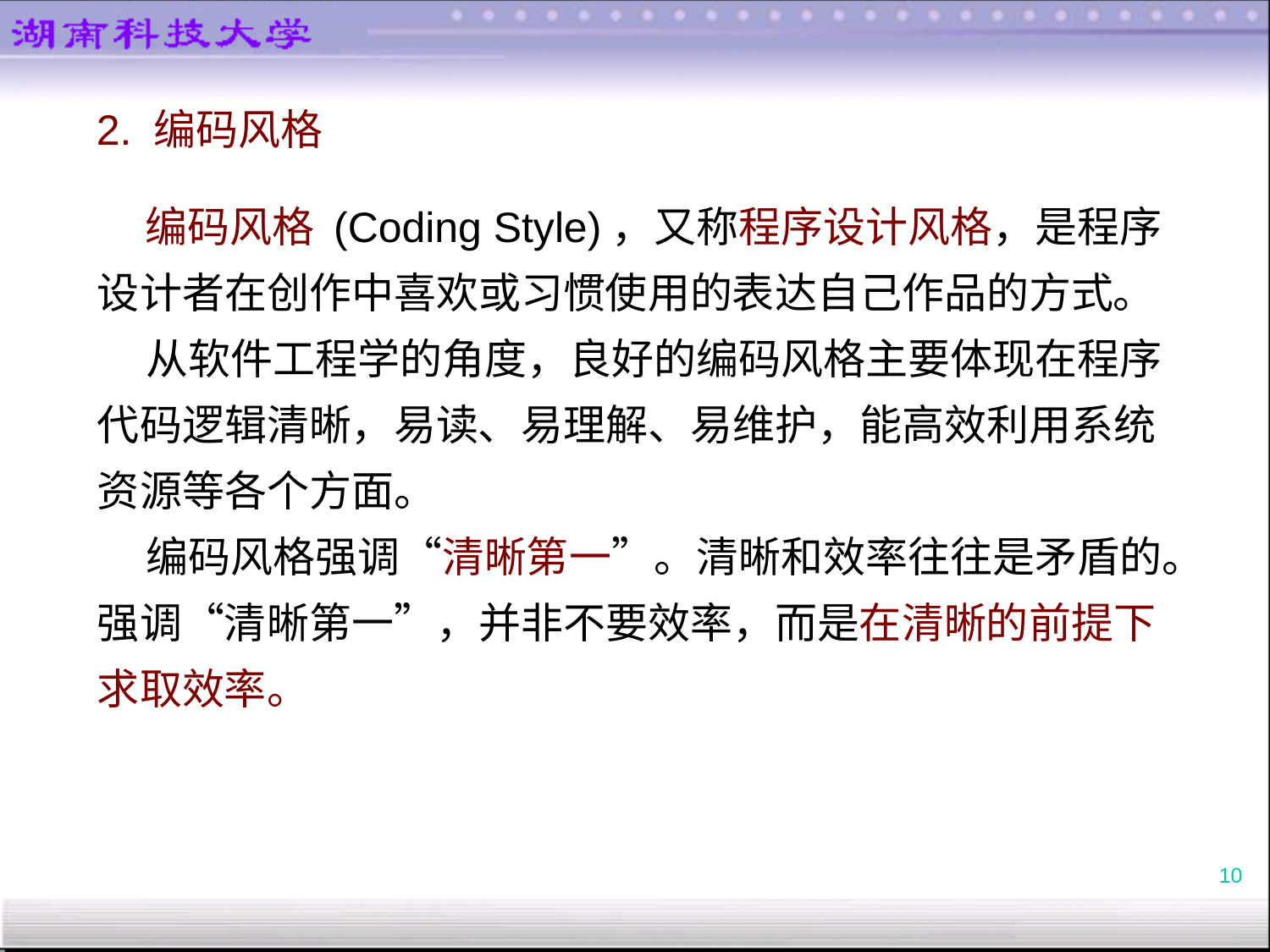

2. 编码风格
    编码风格 (Coding Style)，又称程序设计风格，是程序设计者在创作中喜欢或习惯使用的表达自己作品的方式。
	    从软件工程学的角度，良好的编码风格主要体现在程序代码逻辑清晰，易读、易理解、易维护，能高效利用系统资源等各个方面。
	    编码风格强调“清晰第一”。清晰和效率往往是矛盾的。强调“清晰第一”，并非不要效率，而是在清晰的前提下求取效率。
10